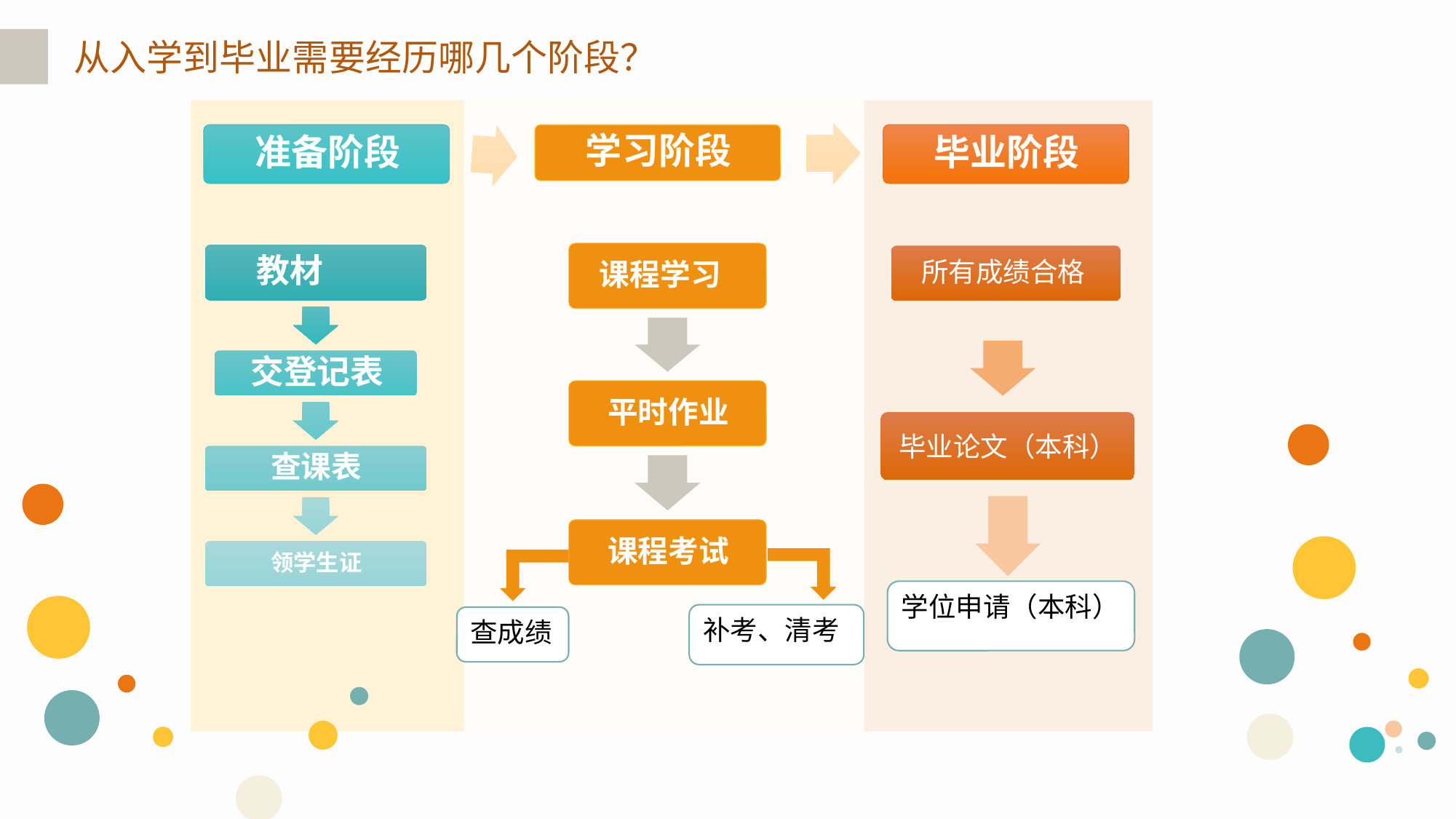

从入学到毕业需要经历哪几个阶段？

准备阶段

学习阶段

毕业阶段
  课程学习

平时作业

课程考试
    教材

  交登记表

查课表

领学生证
  所有成绩合格

毕业论文（本科）

学位申请（本科）

补考、清考
查成绩